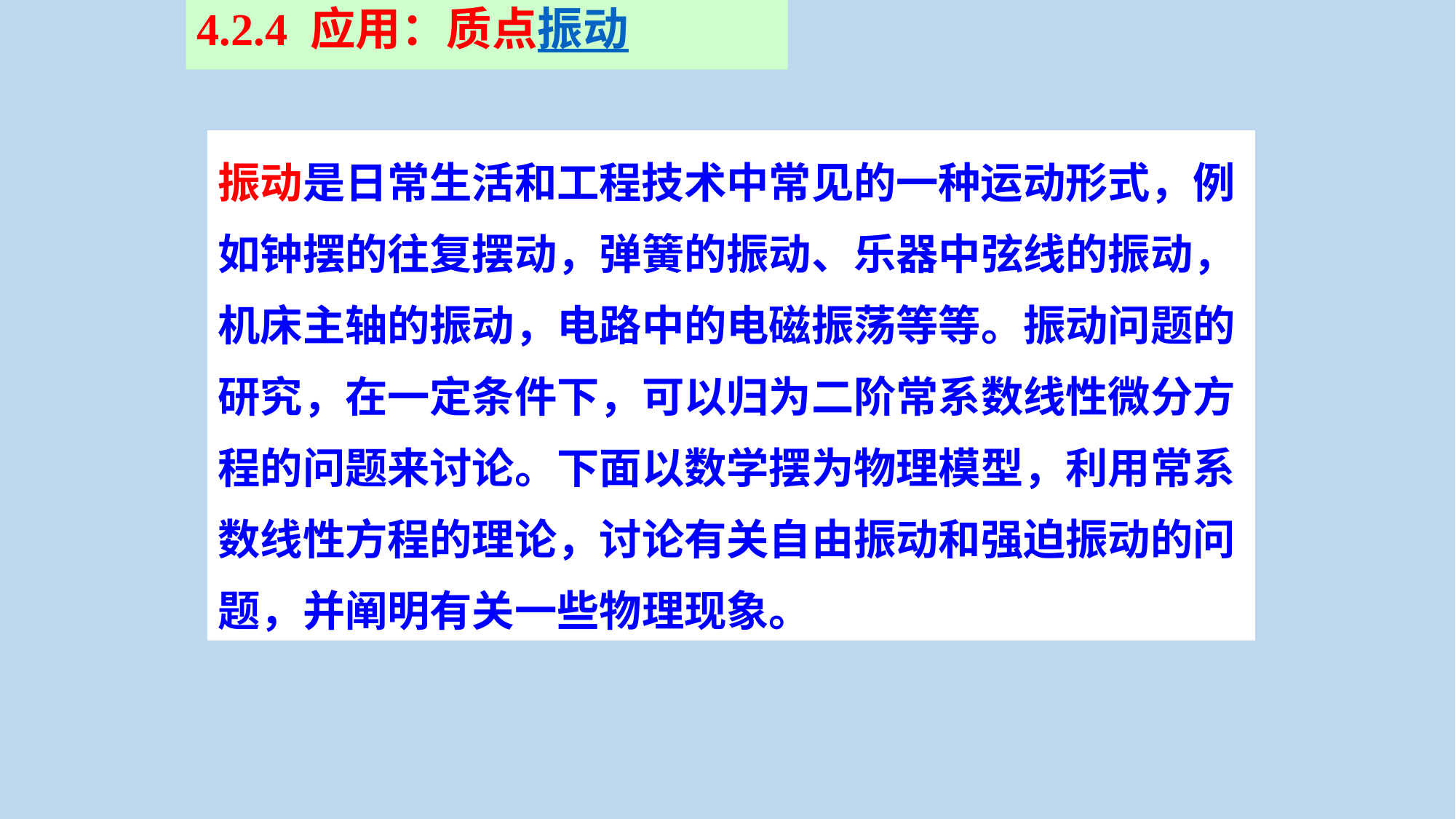

4.2.4 应用：质点振动
振动是日常生活和工程技术中常见的一种运动形式，例如钟摆的往复摆动，弹簧的振动、乐器中弦线的振动，机床主轴的振动，电路中的电磁振荡等等。振动问题的研究，在一定条件下，可以归为二阶常系数线性微分方程的问题来讨论。下面以数学摆为物理模型，利用常系数线性方程的理论，讨论有关自由振动和强迫振动的问题，并阐明有关一些物理现象。